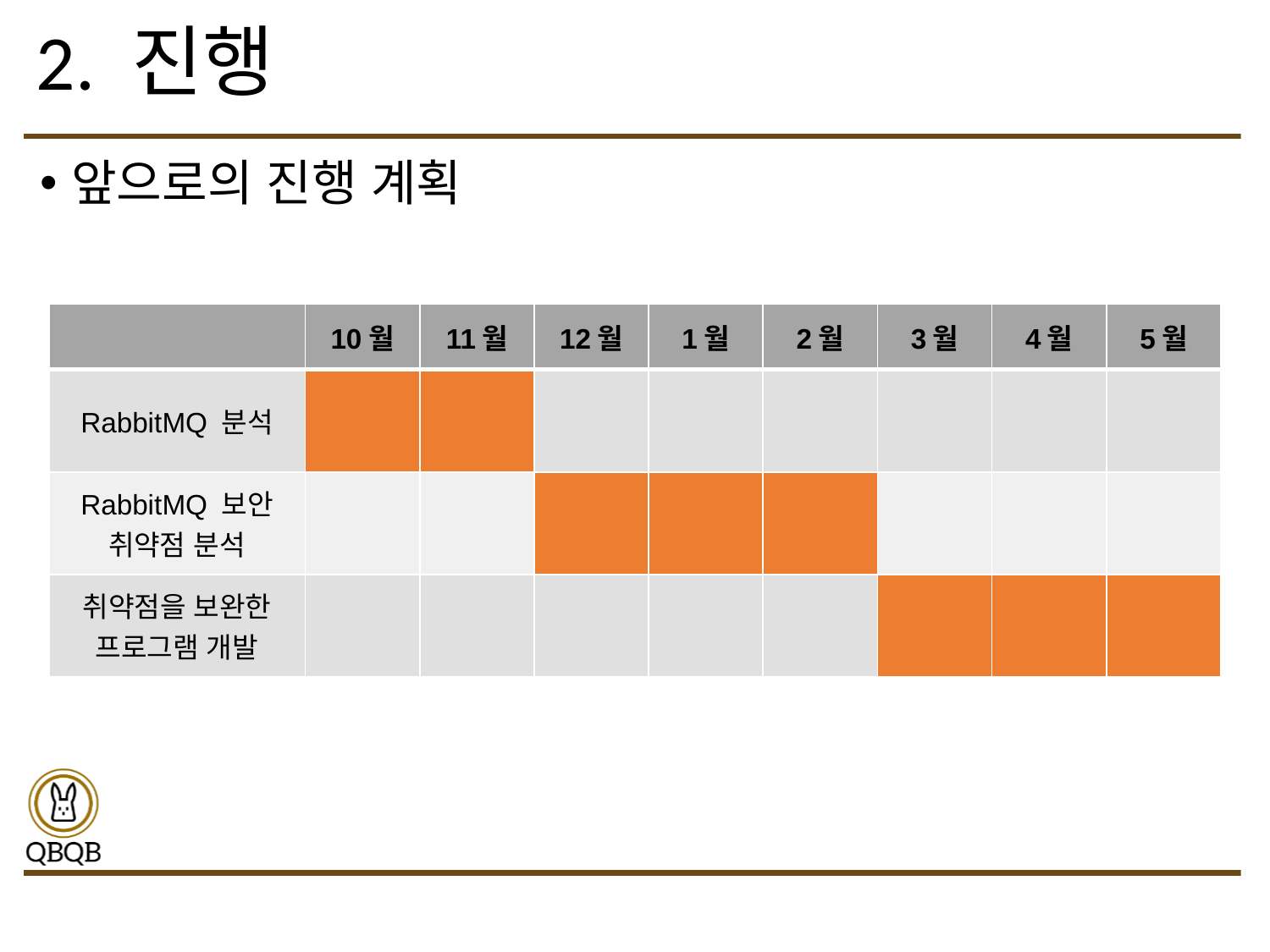

# 2. 진행
앞으로의 진행 계획
|  | 10월 | 11월 | 12월 | 1월 | 2월 | 3월 | 4월 | 5월 |
| --- | --- | --- | --- | --- | --- | --- | --- | --- |
| RabbitMQ 분석 |  |  |  |  |  |  |  |  |
| RabbitMQ 보안 취약점 분석 |  |  |  |  |  |  |  |  |
| 취약점을 보완한 프로그램 개발 |  |  |  |  |  |  |  |  |